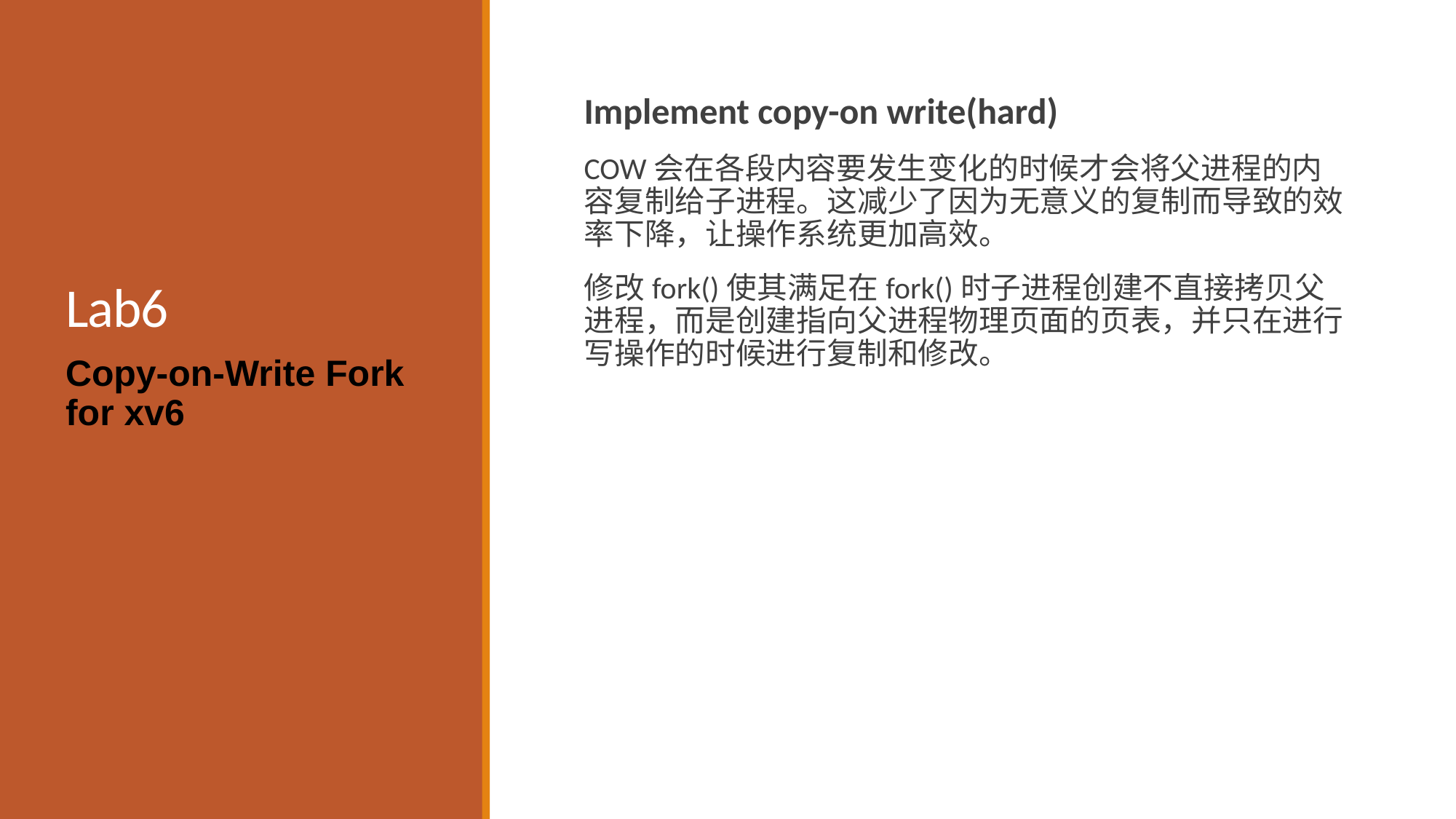

# Lab6
Implement copy-on write(hard)
COW会在各段内容要发生变化的时候才会将父进程的内容复制给子进程。这减少了因为无意义的复制而导致的效率下降，让操作系统更加高效。
修改fork()使其满足在fork()时子进程创建不直接拷贝父进程，而是创建指向父进程物理页面的页表，并只在进行写操作的时候进行复制和修改。
Copy-on-Write Fork for xv6